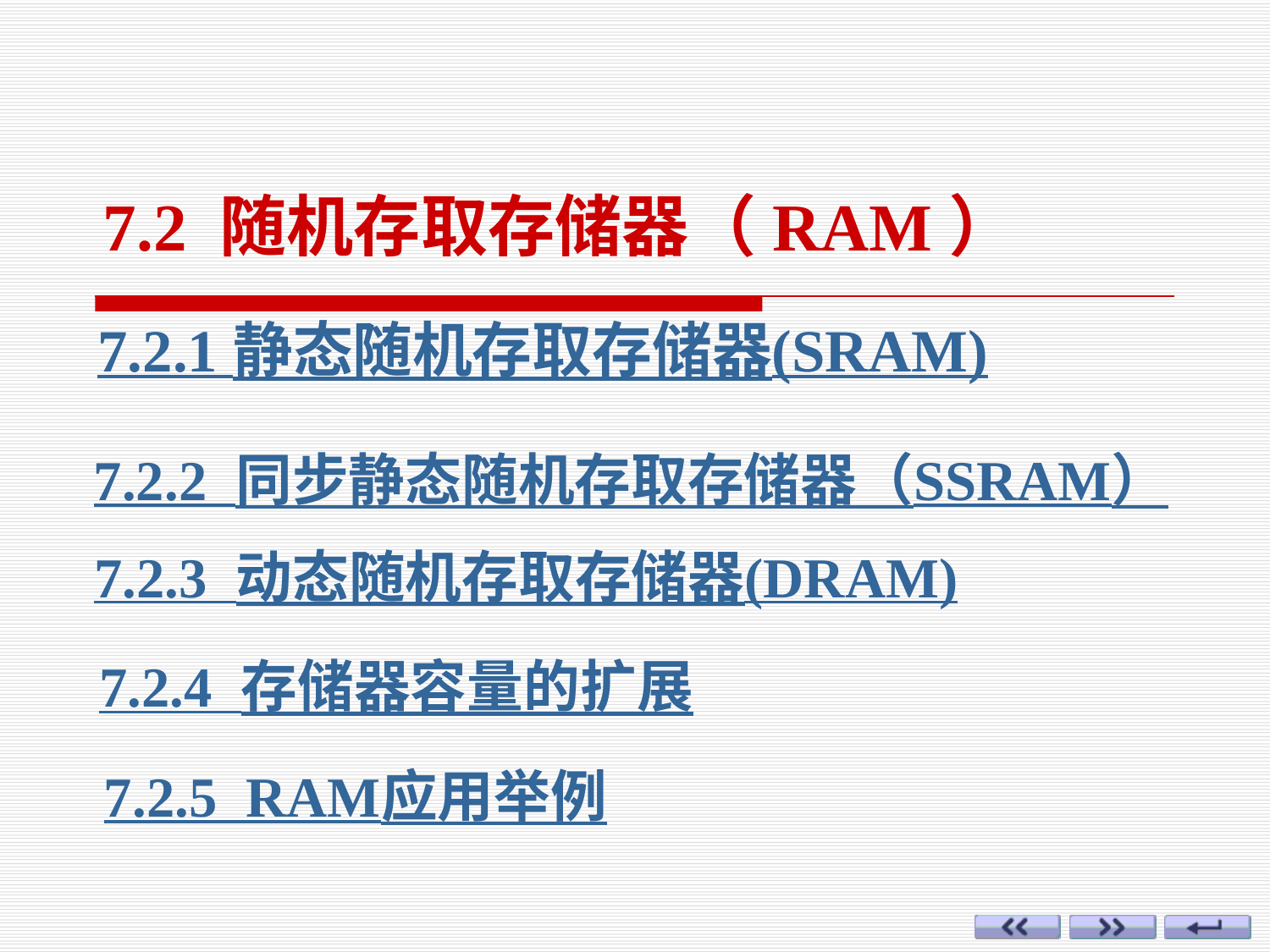

7.2 随机存取存储器（RAM）
7.2.1 静态随机存取存储器(SRAM)
7.2.2  同步静态随机存取存储器（SSRAM）
7.2.3  动态随机存取存储器(DRAM)
7.2.4  存储器容量的扩展
7.2.5  RAM应用举例